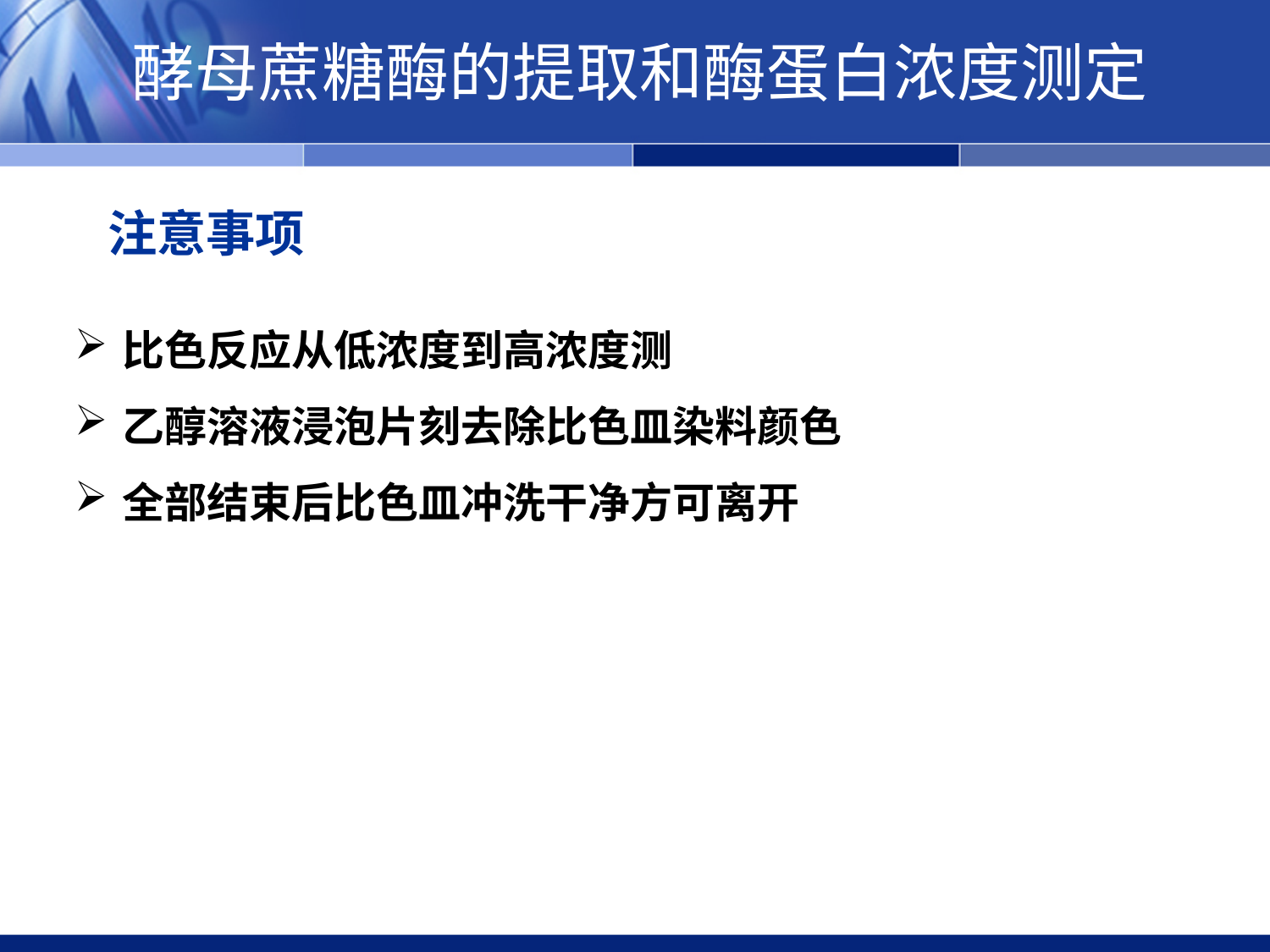

酵母蔗糖酶的提取和酶蛋白浓度测定
注意事项
比色反应从低浓度到高浓度测
乙醇溶液浸泡片刻去除比色皿染料颜色
全部结束后比色皿冲洗干净方可离开